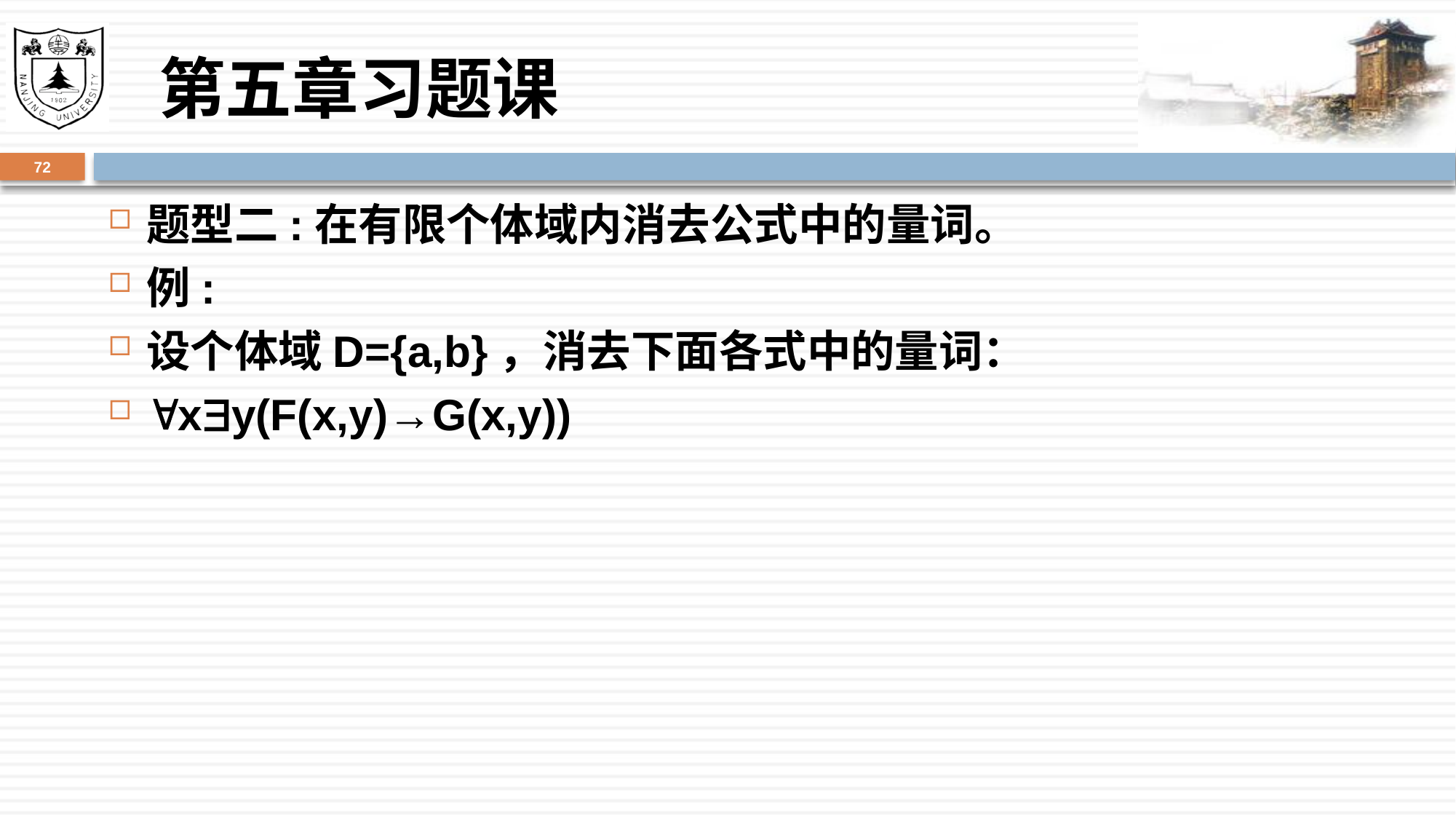

# 第五章习题课
72
题型二:在有限个体域内消去公式中的量词。
例:
设个体域D={a,b}，消去下面各式中的量词：
∀x∃y(F(x,y)→G(x,y))